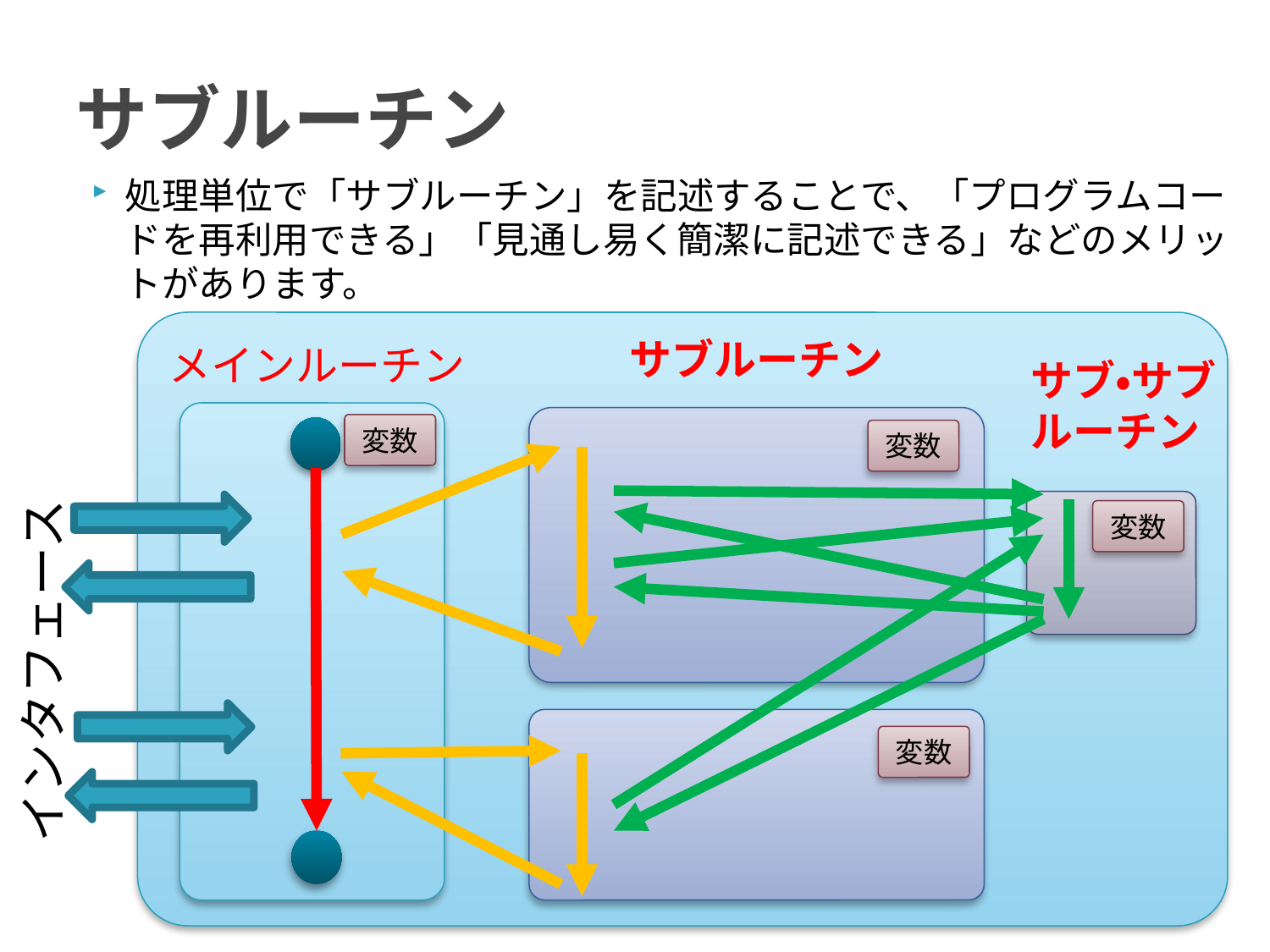

# サブルーチン
処理単位で「サブルーチン」を記述することで、「プログラムコードを再利用できる」「見通し易く簡潔に記述できる」などのメリットがあります。

サブルーチン
メインルーチン
サブ・サブ
ルーチン

変数

変数

変数

インタフェース

変数